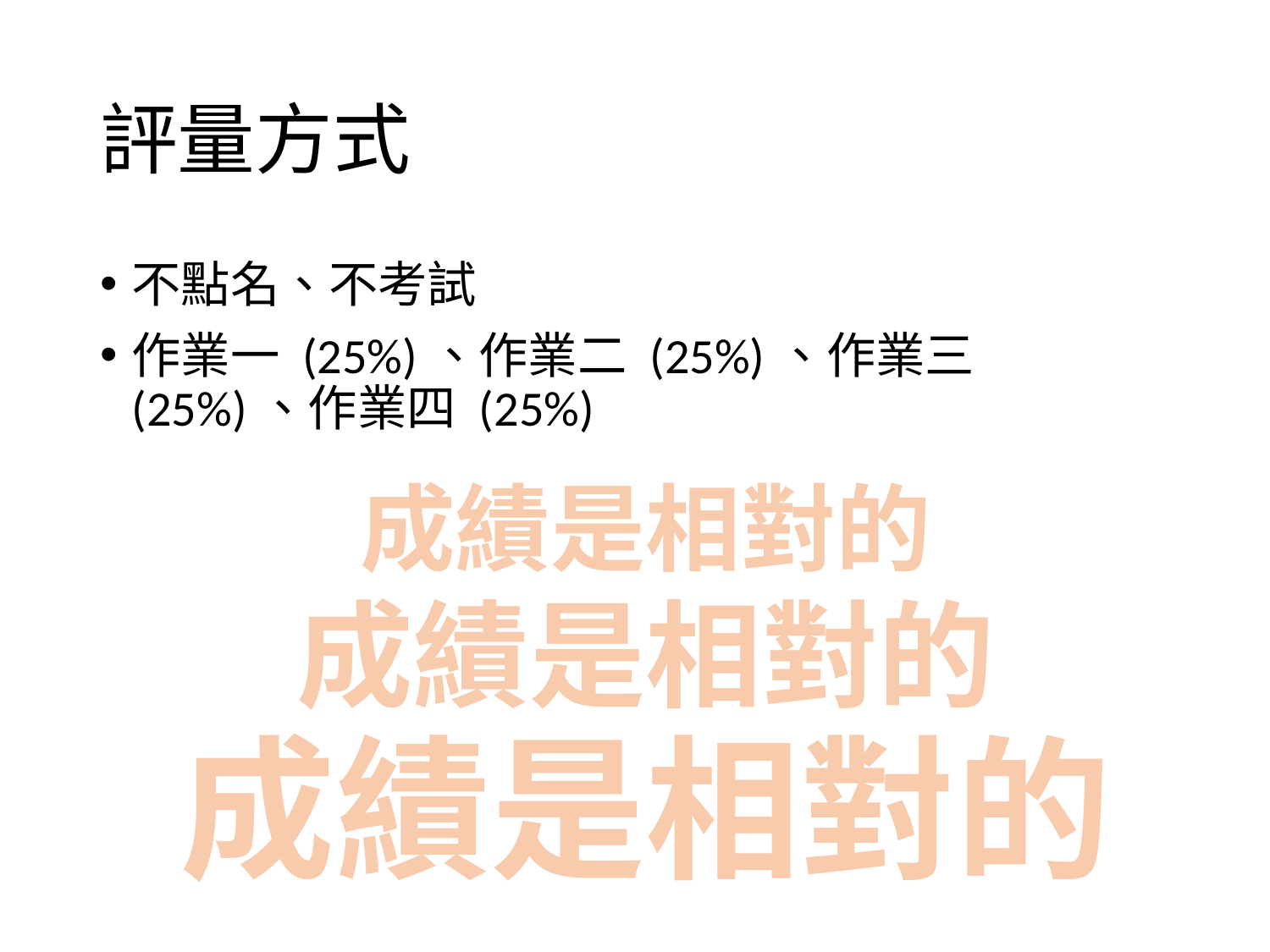

# 評量方式
不點名、不考試
作業一 (25%)、作業二 (25%)、作業三 (25%)、作業四 (25%)
成績是相對的
成績是相對的
成績是相對的